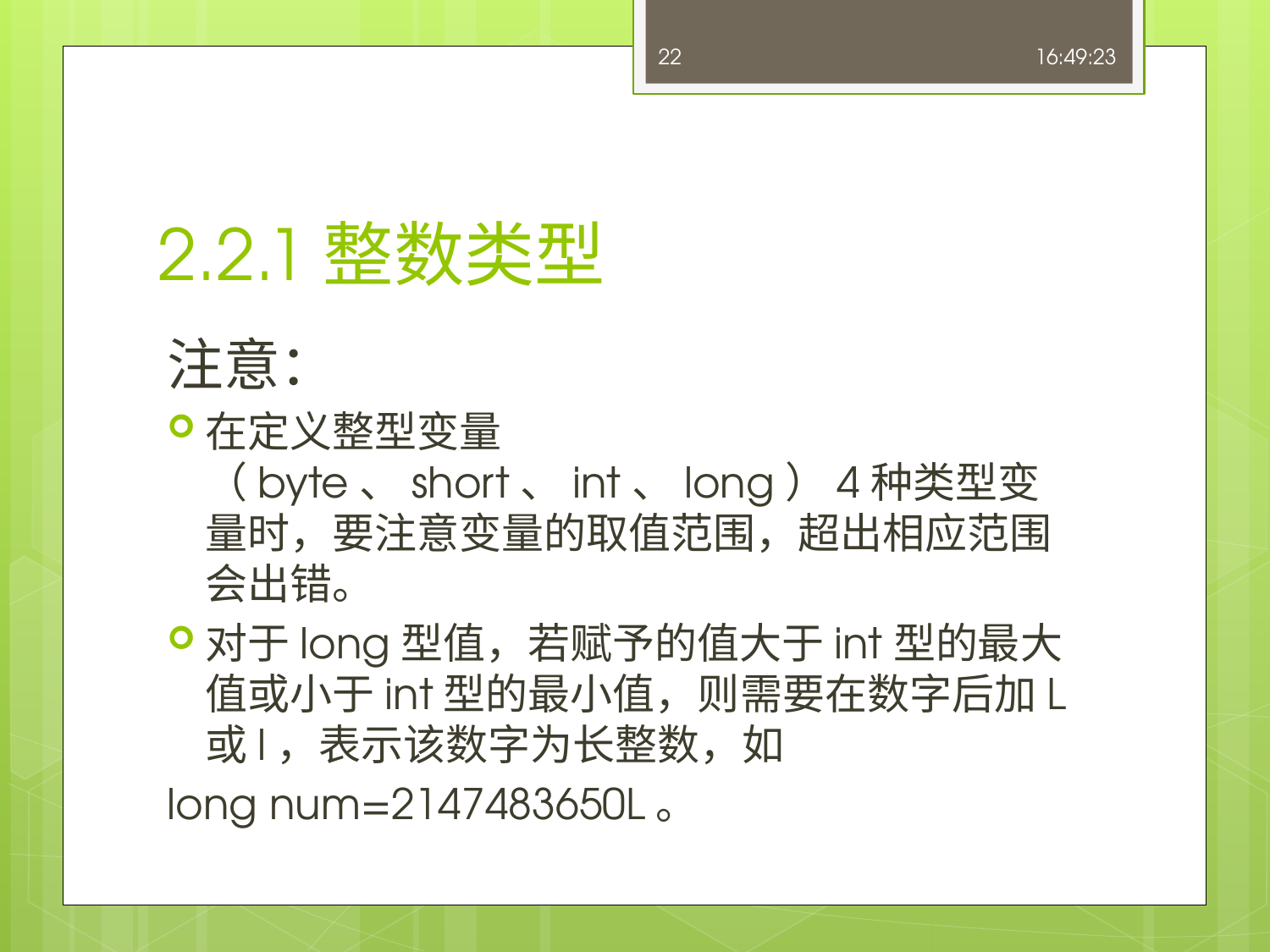

22
16:49:23
# 2.2.1整数类型
注意：
在定义整型变量（byte、short、int、long）4种类型变量时，要注意变量的取值范围，超出相应范围会出错。
对于long型值，若赋予的值大于int型的最大值或小于int型的最小值，则需要在数字后加L或l，表示该数字为长整数，如
long num=2147483650L。